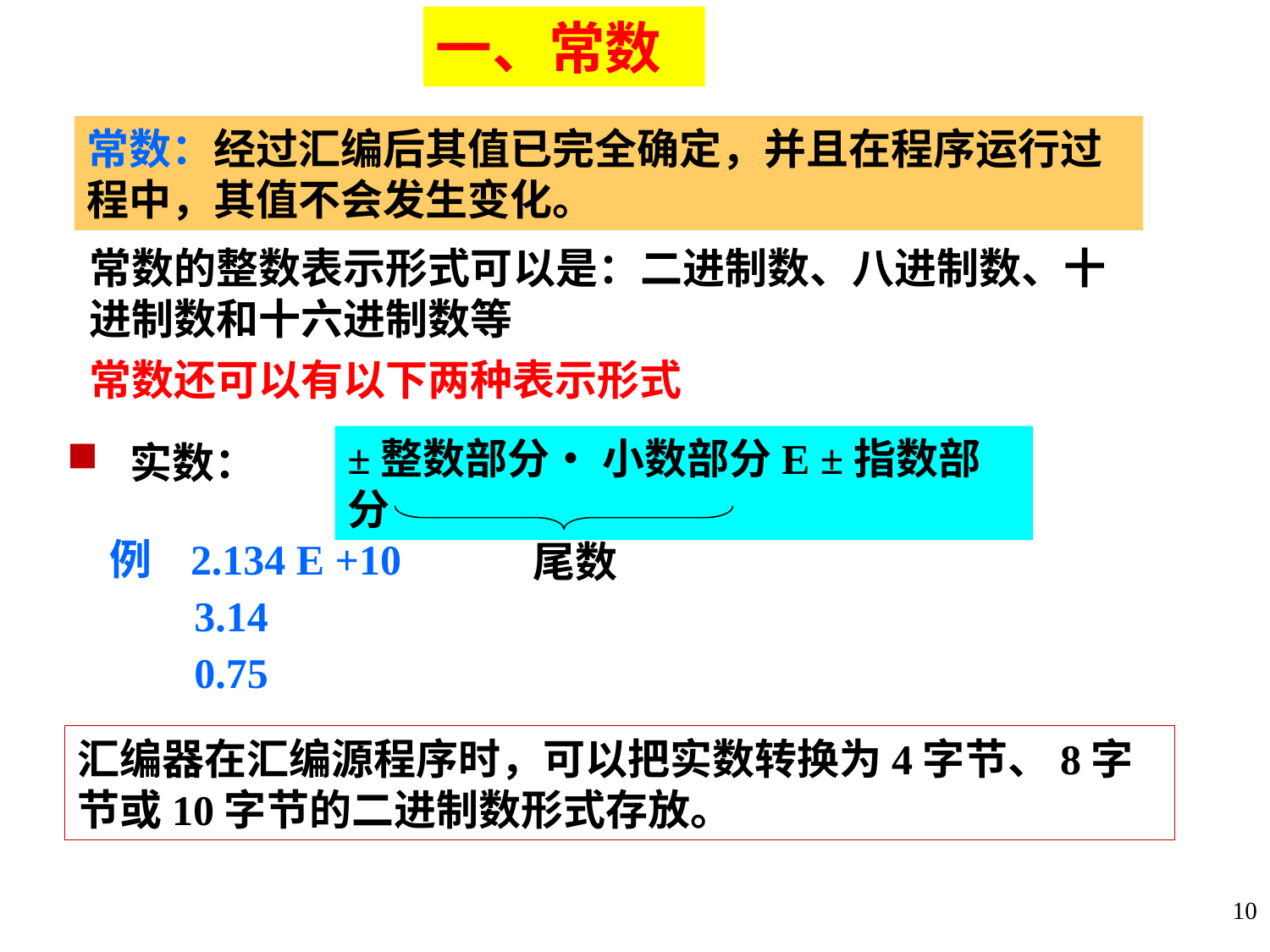

一、常数
常数：经过汇编后其值已完全确定，并且在程序运行过程中，其值不会发生变化。
常数的整数表示形式可以是：二进制数、八进制数、十进制数和十六进制数等
常数还可以有以下两种表示形式
±整数部分• 小数部分E ±指数部分
实数：

尾数
例   2.134 E +10
        3.14
        0.75
汇编器在汇编源程序时，可以把实数转换为4字节、8字节或10字节的二进制数形式存放。
10